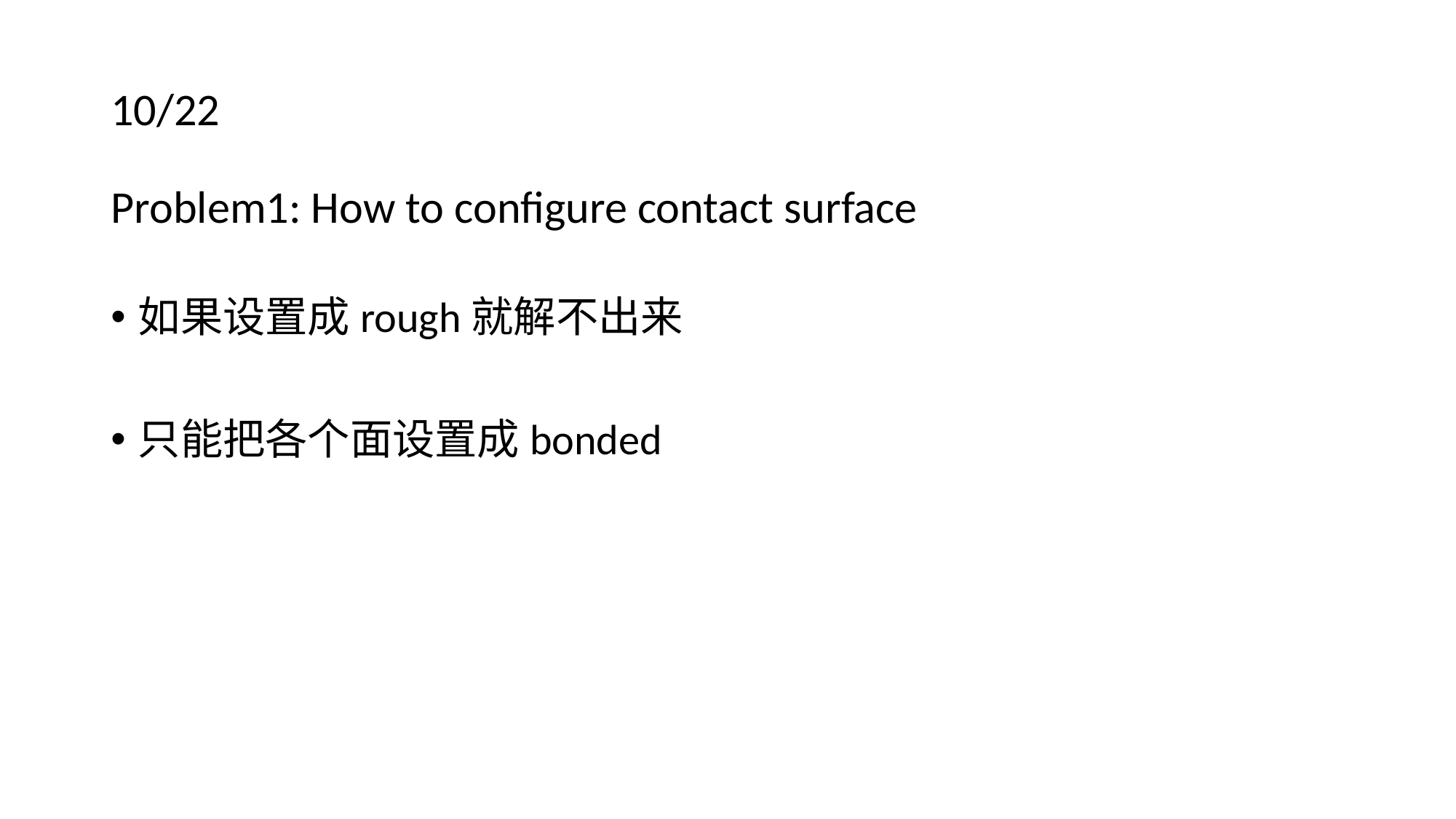

# 10/22 Problem1: How to configure contact surface
如果设置成rough就解不出来

只能把各个面设置成bonded